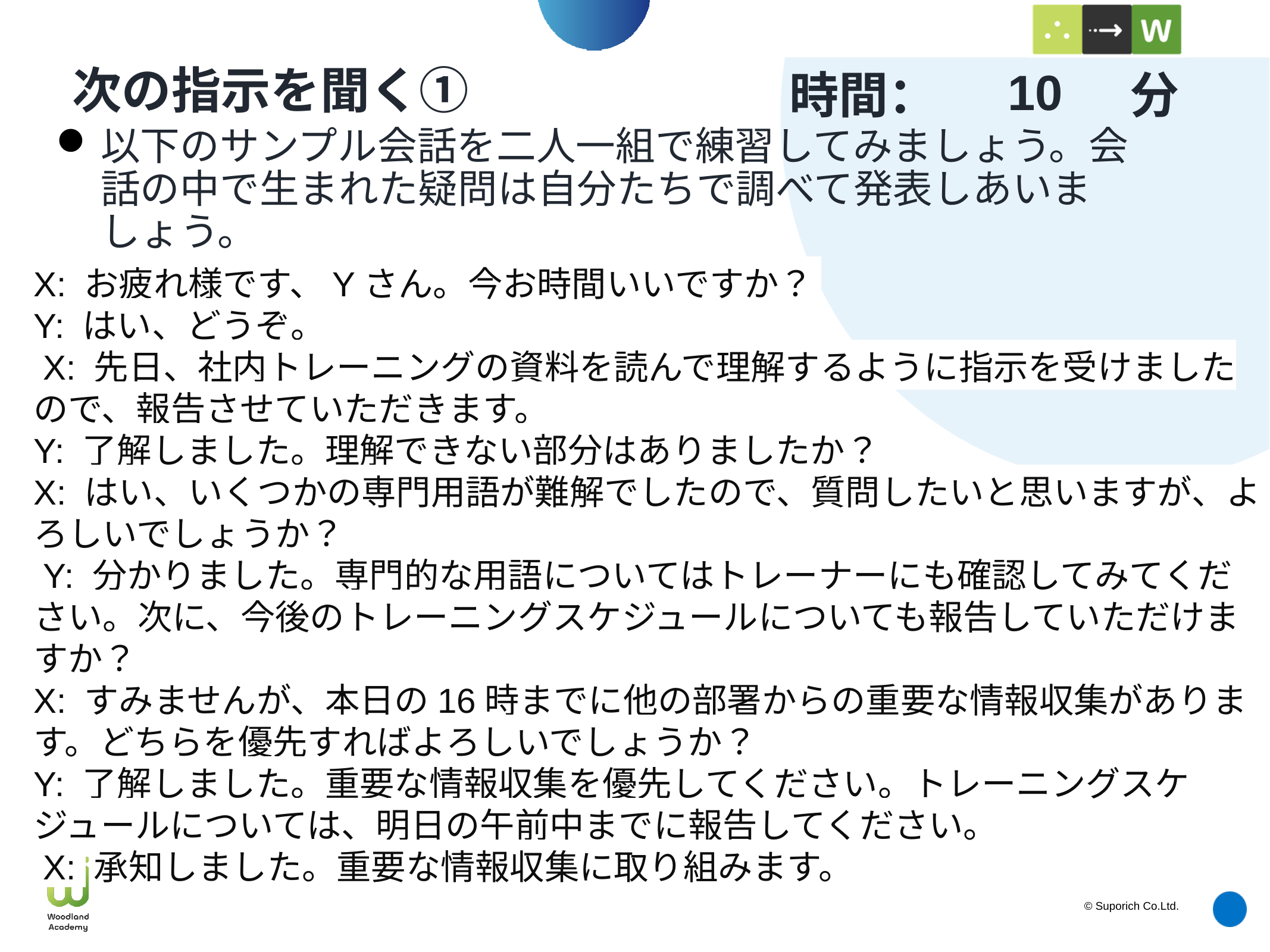

10
# 次の指示を聞く①
以下のサンプル会話を二人一組で練習してみましょう。会話の中で生まれた疑問は自分たちで調べて発表しあいましょう。
X: お疲れ様です、Yさん。今お時間いいですか？
Y: はい、どうぞ。
 X: 先日、社内トレーニングの資料を読んで理解するように指示を受けましたので、報告させていただきます。
Y: 了解しました。理解できない部分はありましたか？
X: はい、いくつかの専門用語が難解でしたので、質問したいと思いますが、よろしいでしょうか？
 Y: 分かりました。専門的な用語についてはトレーナーにも確認してみてください。次に、今後のトレーニングスケジュールについても報告していただけますか？
X: すみませんが、本日の16時までに他の部署からの重要な情報収集があります。どちらを優先すればよろしいでしょうか？
Y: 了解しました。重要な情報収集を優先してください。トレーニングスケジュールについては、明日の午前中までに報告してください。
 X: 承知しました。重要な情報収集に取り組みます。